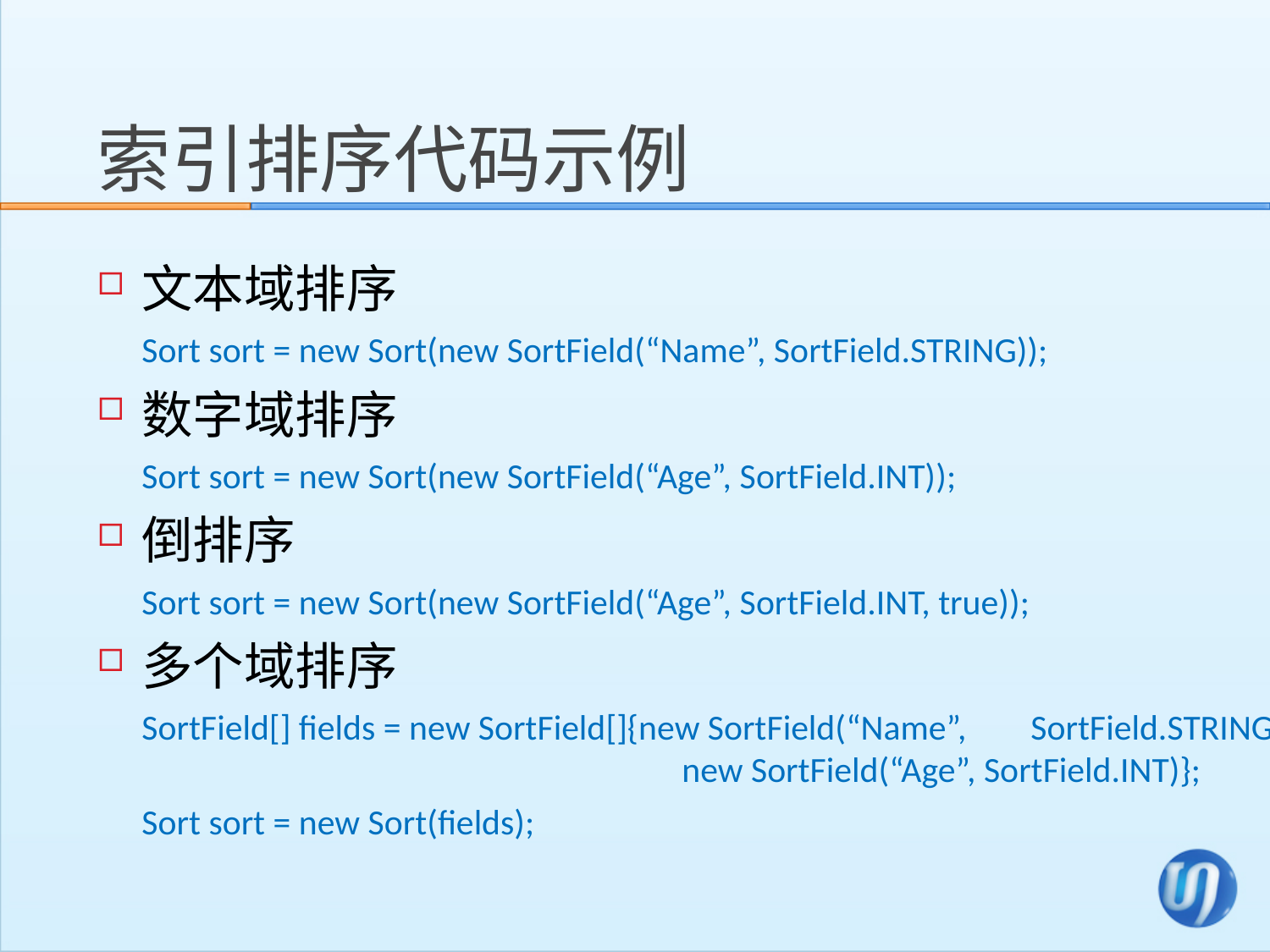

# 索引排序代码示例
文本域排序
Sort sort = new Sort(new SortField(“Name”, SortField.STRING));
数字域排序
Sort sort = new Sort(new SortField(“Age”, SortField.INT));
倒排序
Sort sort = new Sort(new SortField(“Age”, SortField.INT, true));
多个域排序
SortField[] fields = new SortField[]{new SortField(“Name”, 	SortField.STRING), 				    new SortField(“Age”, SortField.INT)};
Sort sort = new Sort(fields);